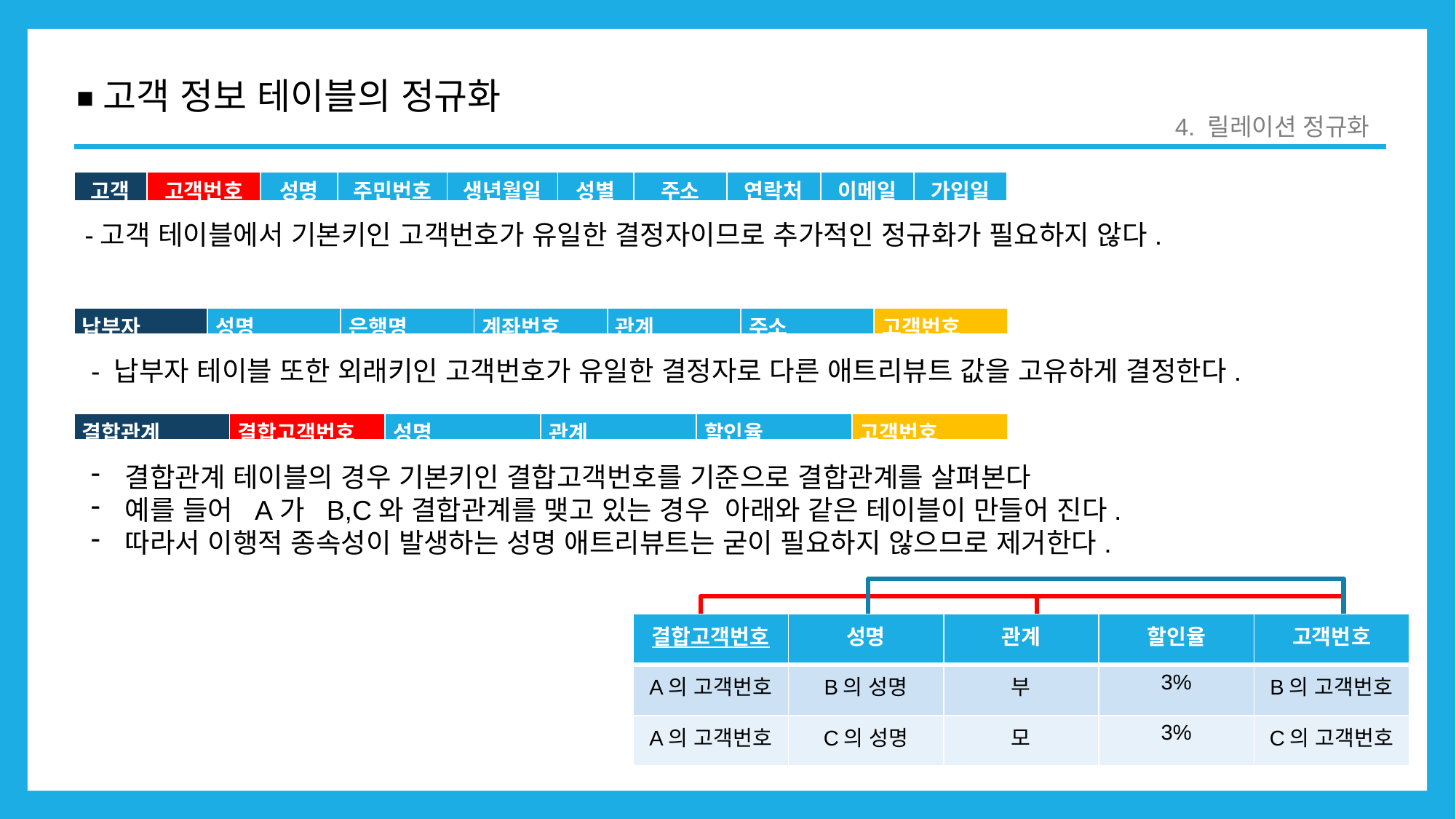

◾고객 정보 테이블의 정규화
4. 릴레이션 정규화
| 고객 | 고객번호 | 성명 | 주민번호 | 생년월일 | 성별 | 주소 | 연락처 | 이메일 | 가입일 |
| --- | --- | --- | --- | --- | --- | --- | --- | --- | --- |
-고객 테이블에서 기본키인 고객번호가 유일한 결정자이므로 추가적인 정규화가 필요하지 않다.
| 납부자 | 성명 | 은행명 | 계좌번호 | 관계 | 주소 | 고객번호 |
| --- | --- | --- | --- | --- | --- | --- |
- 납부자 테이블 또한 외래키인 고객번호가 유일한 결정자로 다른 애트리뷰트 값을 고유하게 결정한다.
| 결합관계 | 결합고객번호 | 성명 | 관계 | 할인율 | 고객번호 |
| --- | --- | --- | --- | --- | --- |
결합관계 테이블의 경우 기본키인 결합고객번호를 기준으로 결합관계를 살펴본다
예를 들어  A가  B,C와 결합관계를 맺고 있는 경우  아래와 같은 테이블이 만들어 진다.
따라서 이행적 종속성이 발생하는 성명 애트리뷰트는 굳이 필요하지 않으므로 제거한다.

| 결합고객번호 | 성명 | 관계 | 할인율 | 고객번호 |
| --- | --- | --- | --- | --- |
| A의 고객번호 | B의 성명 | 부 | 3% | B의 고객번호 |
| A의 고객번호 | C의 성명 | 모 | 3% | C의 고객번호 |